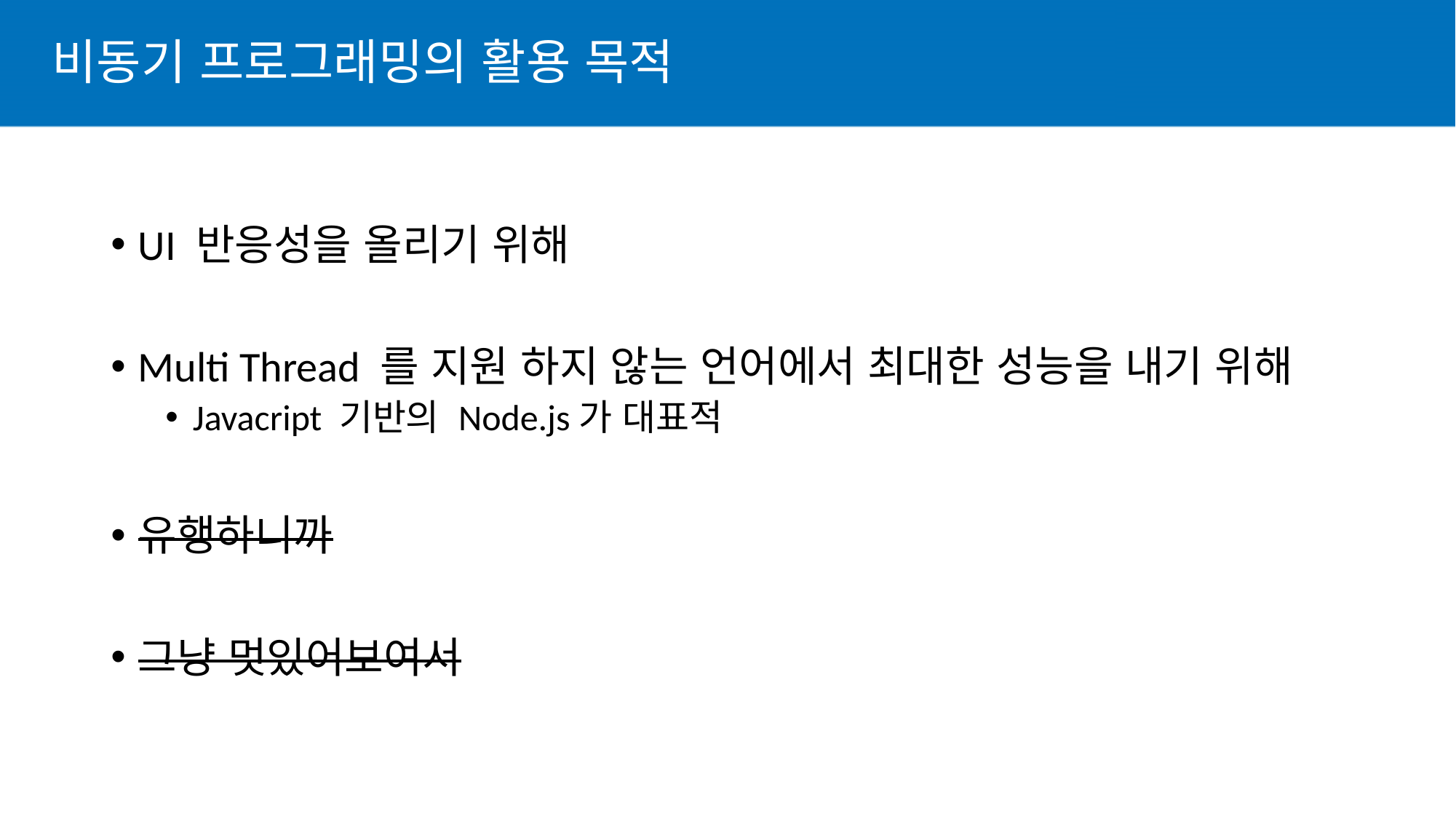

# 비동기 프로그래밍의 활용 목적
UI 반응성을 올리기 위해

Multi Thread 를 지원 하지 않는 언어에서 최대한 성능을 내기 위해
Javacript 기반의 Node.js가 대표적

유행하니까

그냥 멋있어보여서